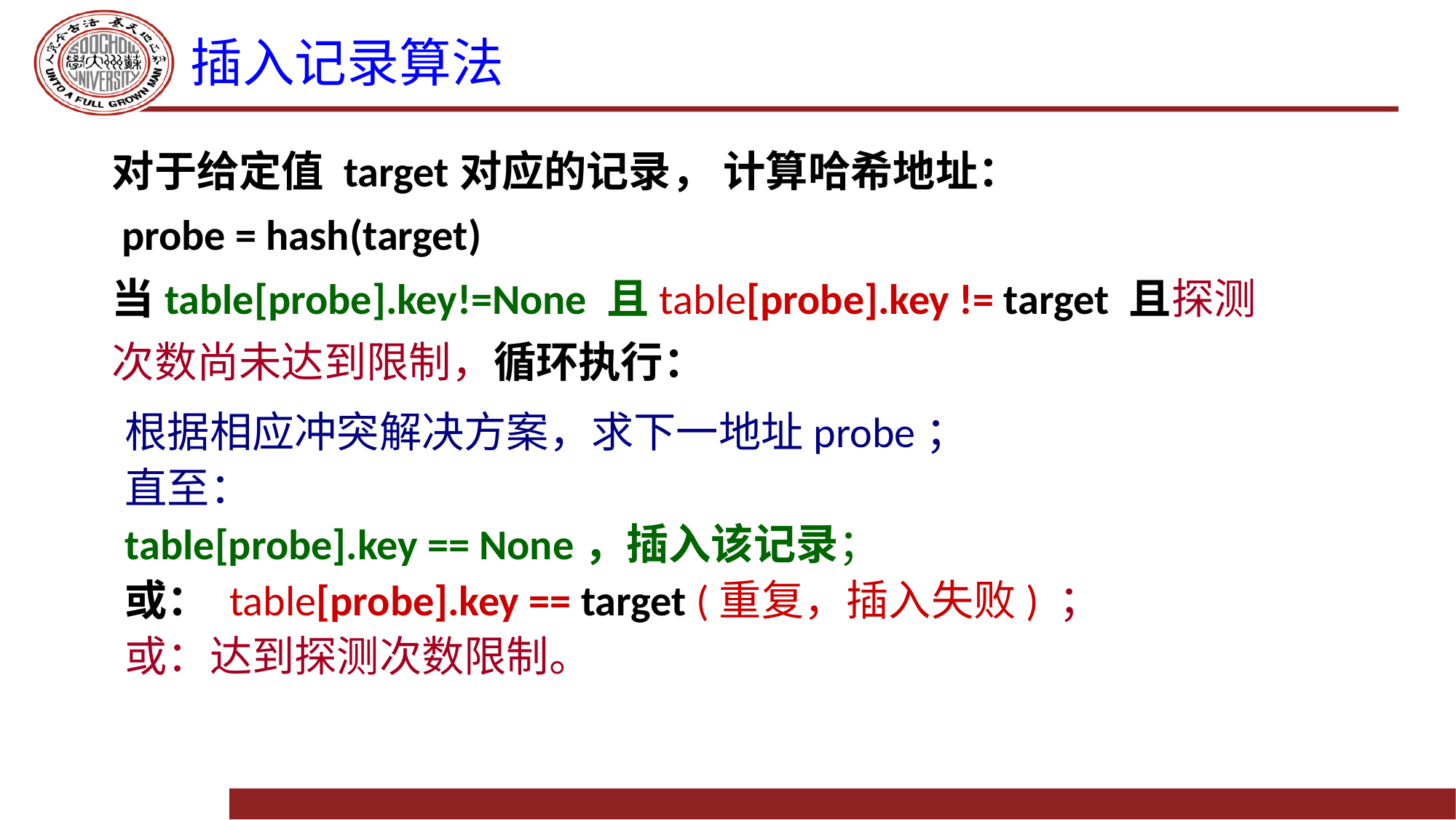

# 插入记录算法

对于给定值 target对应的记录， 计算哈希地址：
 probe = hash(target)
当table[probe].key!=None 且table[probe].key != target 且探测次数尚未达到限制，循环执行：
根据相应冲突解决方案，求下一地址probe；
直至：
table[probe].key == None，插入该记录；
或： table[probe].key == target (重复，插入失败) ；
或：达到探测次数限制。